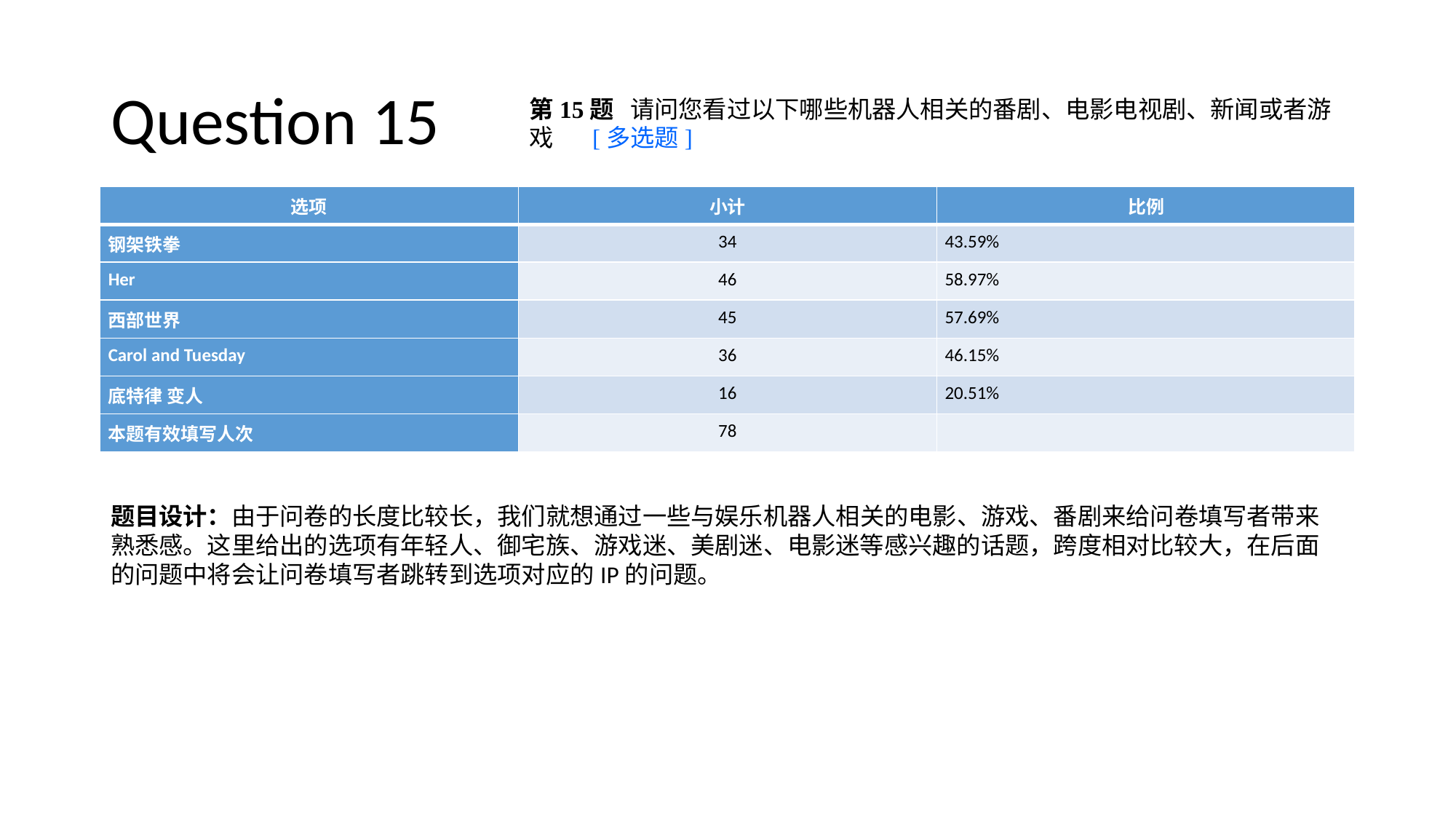

# Question 15
第15题   请问您看过以下哪些机器人相关的番剧、电影电视剧、新闻或者游戏      [多选题]
| 选项 | 小计 | 比例 |
| --- | --- | --- |
| 钢架铁拳 | 34 | 43.59% |
| Her | 46 | 58.97% |
| 西部世界 | 45 | 57.69% |
| Carol and Tuesday | 36 | 46.15% |
| 底特律 变人 | 16 | 20.51% |
| 本题有效填写人次 | 78 |  |
题目设计：由于问卷的长度比较长，我们就想通过一些与娱乐机器人相关的电影、游戏、番剧来给问卷填写者带来熟悉感。这里给出的选项有年轻人、御宅族、游戏迷、美剧迷、电影迷等感兴趣的话题，跨度相对比较大，在后面的问题中将会让问卷填写者跳转到选项对应的IP的问题。